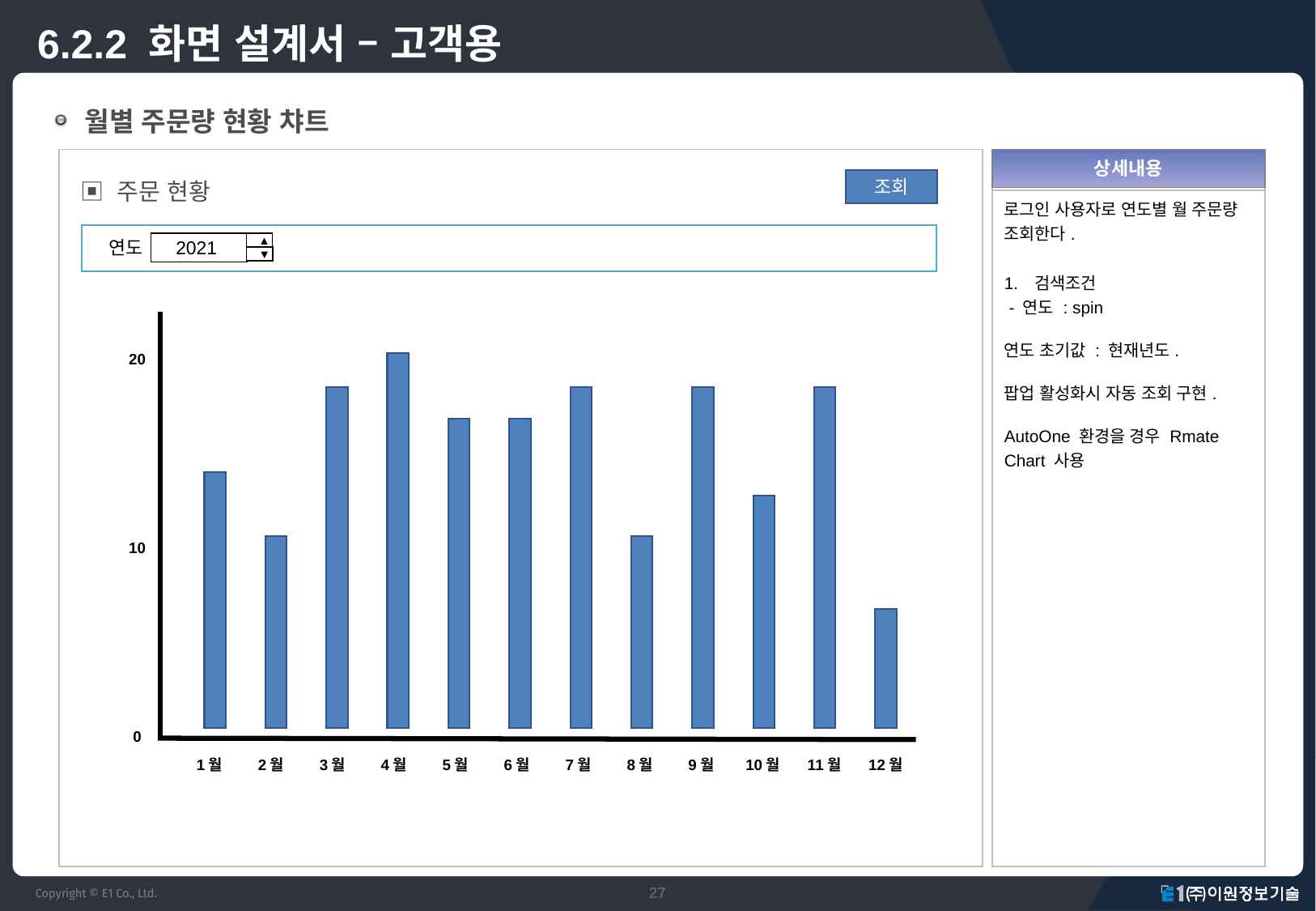

# 6.2.2 화면 설계서 – 고객용
 월별 주문량 현황 챠트
|  |
| --- |
| 로그인 사용자로 연도별 월 주문량 조회한다. 검색조건 - 연도 : spin 연도 초기값 : 현재년도. 팝업 활성화시 자동 조회 구현. AutoOne 환경을 경우 Rmate Chart 사용 |
|  |
| --- |
상세내용
▣ 주문 현황
조회

▲
연도
2021
▼
|  |
| --- |
20

10

0
1월
2월
3월
4월
5월
6월
7월
8월
9월
10월
11월
12월
27
27